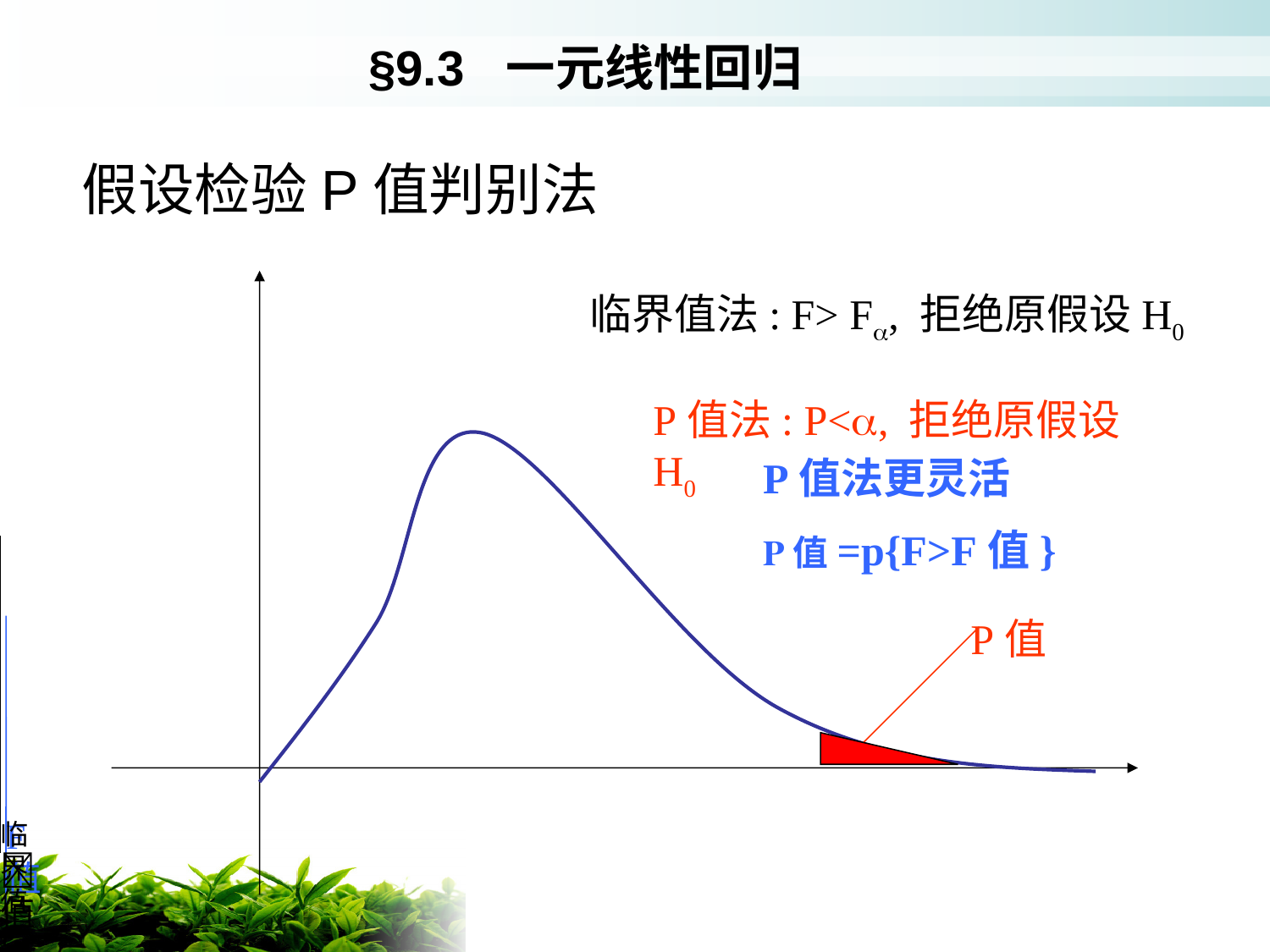

§9.3 一元线性回归
假设检验P值判别法

临界值法: F> Fα, 拒绝原假设H0
P值法: P<α, 拒绝原假设H0

P值法更灵活
P值=p{F>F值}

临界值Fα
α值
P值

F值